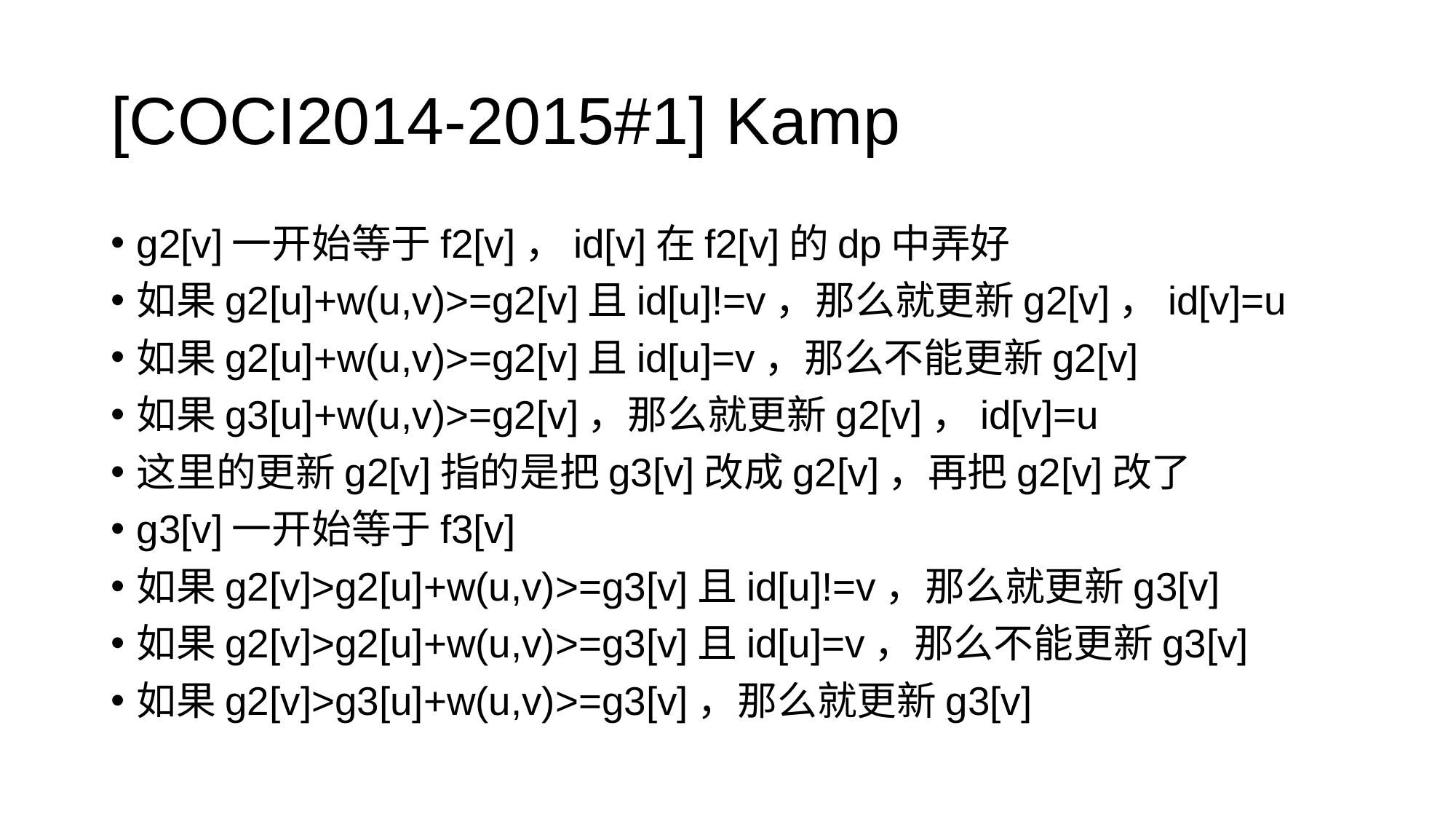

# [COCI2014-2015#1] Kamp
g2[v]一开始等于f2[v]，id[v]在f2[v]的dp中弄好
如果g2[u]+w(u,v)>=g2[v]且id[u]!=v，那么就更新g2[v]，id[v]=u
如果g2[u]+w(u,v)>=g2[v]且id[u]=v，那么不能更新g2[v]
如果g3[u]+w(u,v)>=g2[v]，那么就更新g2[v]，id[v]=u
这里的更新g2[v]指的是把g3[v]改成g2[v]，再把g2[v]改了
g3[v]一开始等于f3[v]
如果g2[v]>g2[u]+w(u,v)>=g3[v]且id[u]!=v，那么就更新g3[v]
如果g2[v]>g2[u]+w(u,v)>=g3[v]且id[u]=v，那么不能更新g3[v]
如果g2[v]>g3[u]+w(u,v)>=g3[v]，那么就更新g3[v]